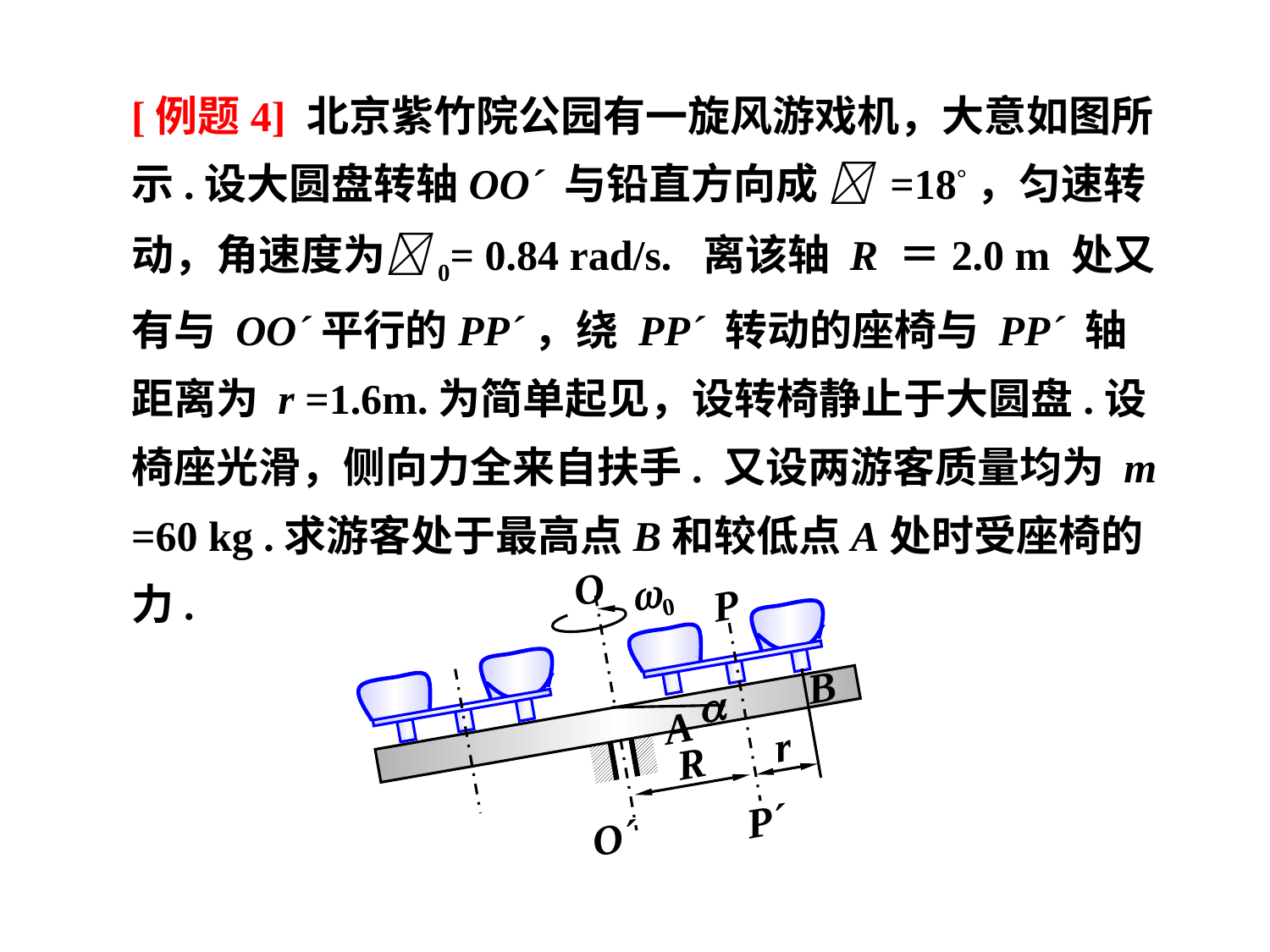

[例题4] 北京紫竹院公园有一旋风游戏机，大意如图所示.设大圆盘转轴OO´ 与铅直方向成 α =18°，匀速转动，角速度为ω0= 0.84 rad/s.  离该轴 R ＝2.0 m 处又有与 OO´平行的PP´，绕 PP´ 转动的座椅与 PP´ 轴距离为 r =1.6m.为简单起见，设转椅静止于大圆盘.设椅座光滑，侧向力全来自扶手. 又设两游客质量均为 m =60 kg .求游客处于最高点B和较低点A处时受座椅的力.
O
ω0
P

B

α
A

r
R

P´
O´